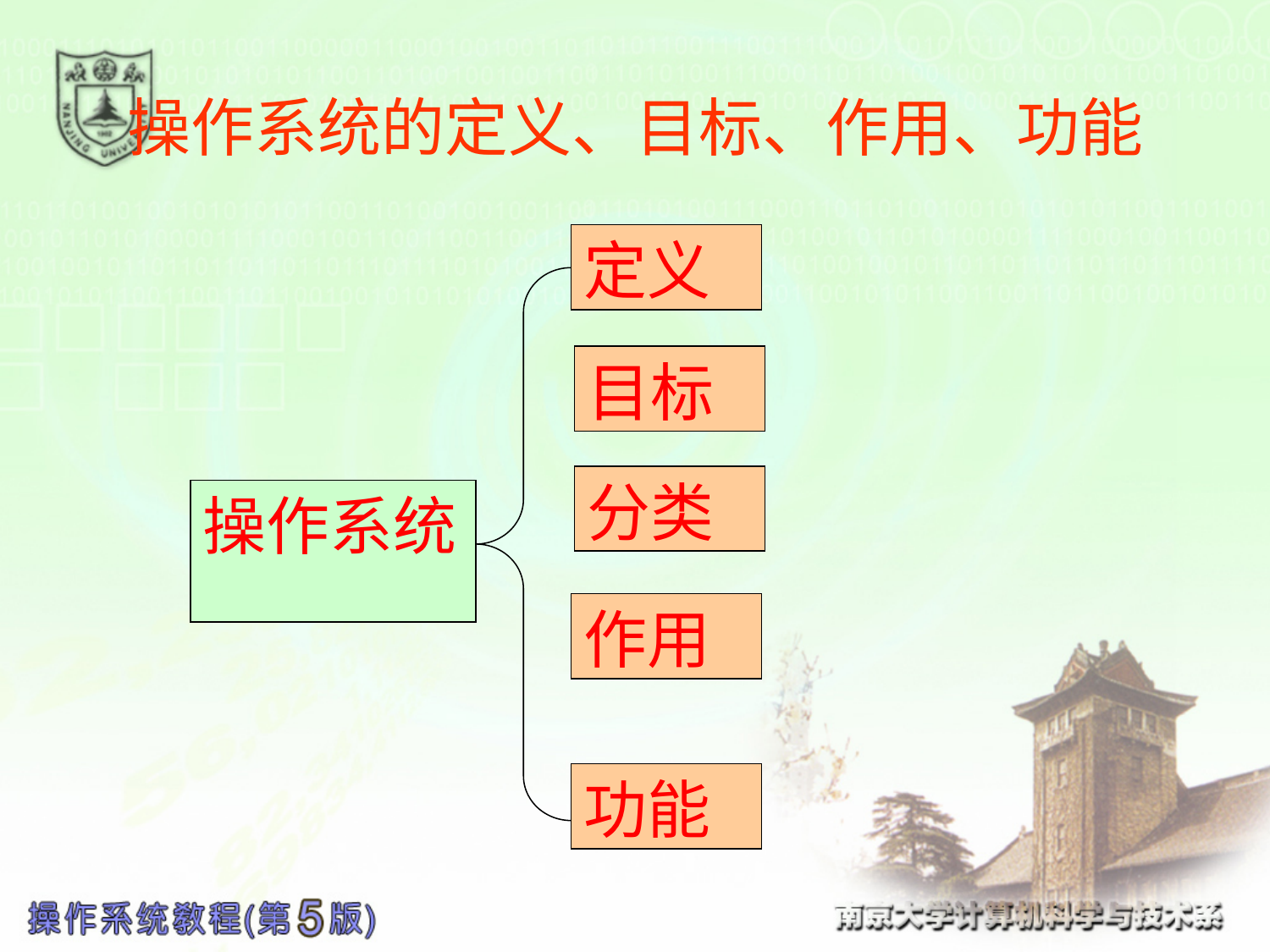

# 操作系统的定义、目标、作用、功能

定义

目标
分类
操作系统
作用
功能